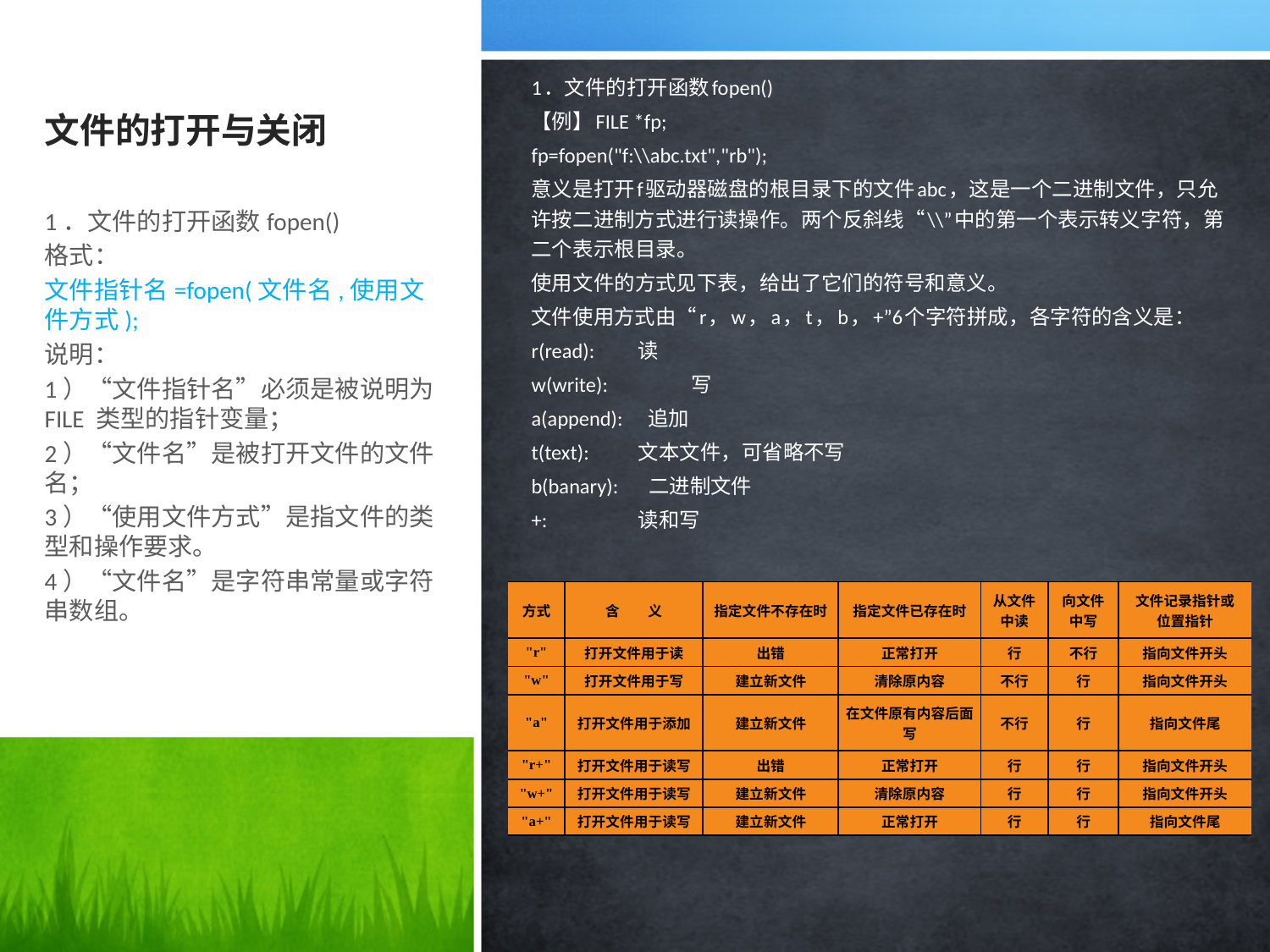

1．文件的打开函数fopen()
【例】FILE *fp;
fp=fopen("f:\\abc.txt","rb");
意义是打开f驱动器磁盘的根目录下的文件abc，这是一个二进制文件，只允许按二进制方式进行读操作。两个反斜线“\\”中的第一个表示转义字符，第二个表示根目录。
使用文件的方式见下表，给出了它们的符号和意义。
文件使用方式由“r，w，a，t，b，+”6个字符拼成，各字符的含义是：
r(read):       	读
w(write):       	写
a(append):     追加
t(text):        	文本文件，可省略不写
b(banary):      二进制文件
+:            	读和写

# 文件的打开与关闭
1．文件的打开函数fopen()
格式：
文件指针名=fopen(文件名,使用文件方式);
说明：
1）“文件指针名”必须是被说明为FILE 类型的指针变量；
2）“文件名”是被打开文件的文件名；
3）“使用文件方式”是指文件的类型和操作要求。
4）“文件名”是字符串常量或字符串数组。

| 方式 | 含　　义 | 指定文件不存在时 | 指定文件已存在时 | 从文件 中读 | 向文件 中写 | 文件记录指针或 位置指针 |
| --- | --- | --- | --- | --- | --- | --- |
| "r" | 打开文件用于读 | 出错 | 正常打开 | 行 | 不行 | 指向文件开头 |
| "w" | 打开文件用于写 | 建立新文件 | 清除原内容 | 不行 | 行 | 指向文件开头 |
| "a" | 打开文件用于添加 | 建立新文件 | 在文件原有内容后面写 | 不行 | 行 | 指向文件尾 |
| "r+" | 打开文件用于读写 | 出错 | 正常打开 | 行 | 行 | 指向文件开头 |
| "w+" | 打开文件用于读写 | 建立新文件 | 清除原内容 | 行 | 行 | 指向文件开头 |
| "a+" | 打开文件用于读写 | 建立新文件 | 正常打开 | 行 | 行 | 指向文件尾 |